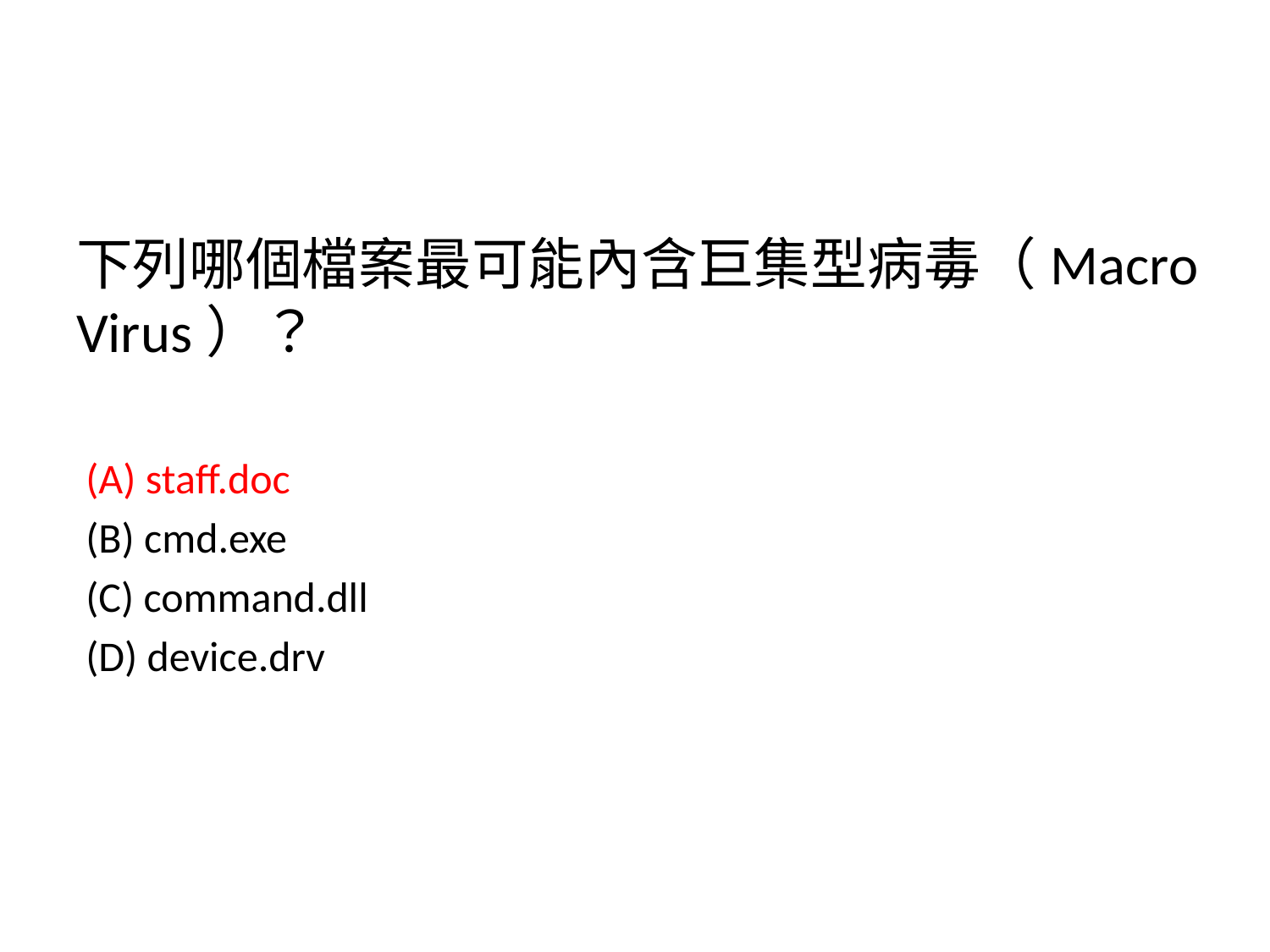

下列哪個檔案最可能內含巨集型病毒（Macro Virus）？

 (A) staff.doc
 (B) cmd.exe
 (C) command.dll
 (D) device.drv